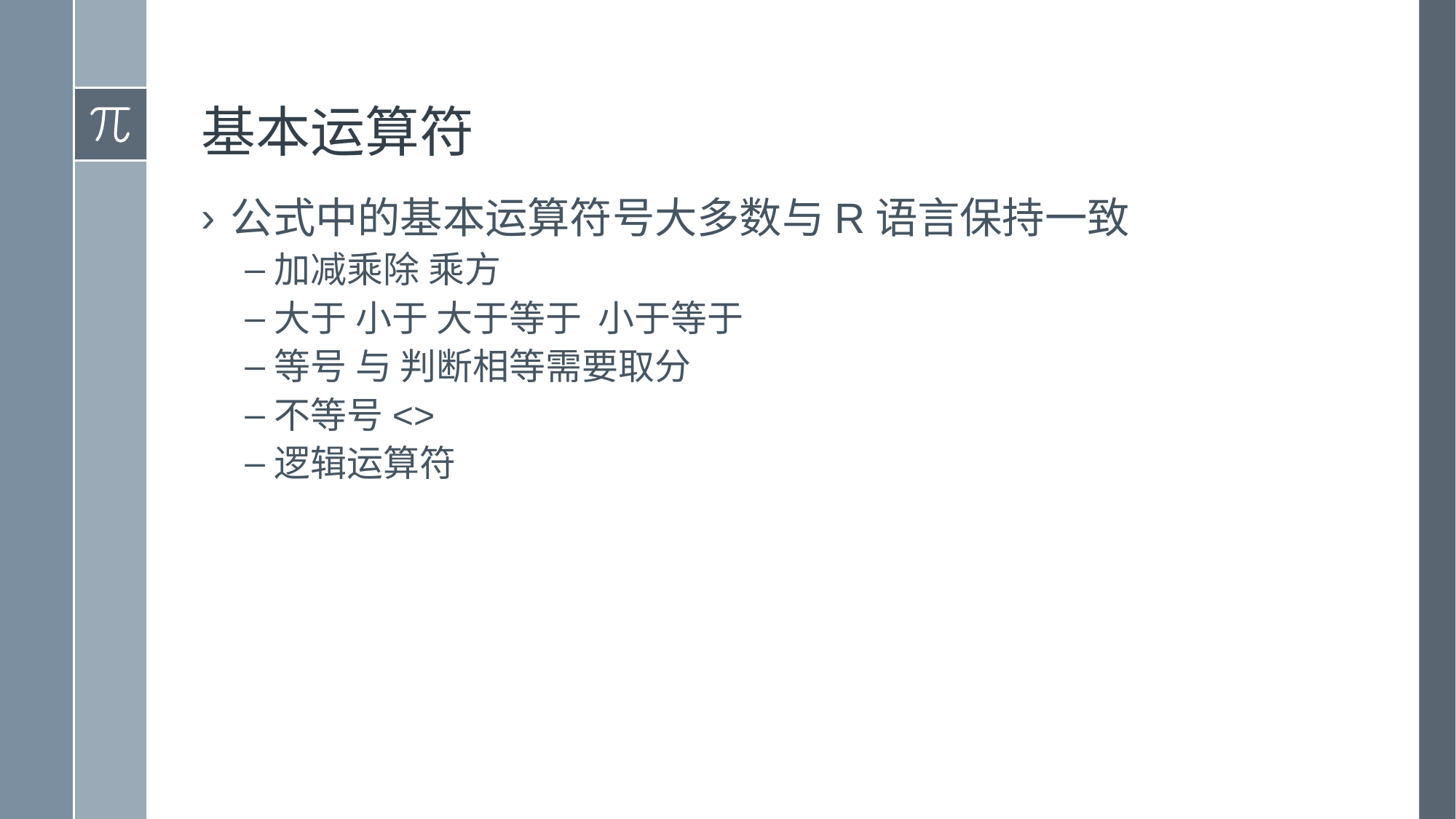

# 基本运算符
公式中的基本运算符号大多数与R语言保持一致
加减乘除 乘方
大于 小于 大于等于  小于等于
等号 与 判断相等需要取分
不等号<>
逻辑运算符